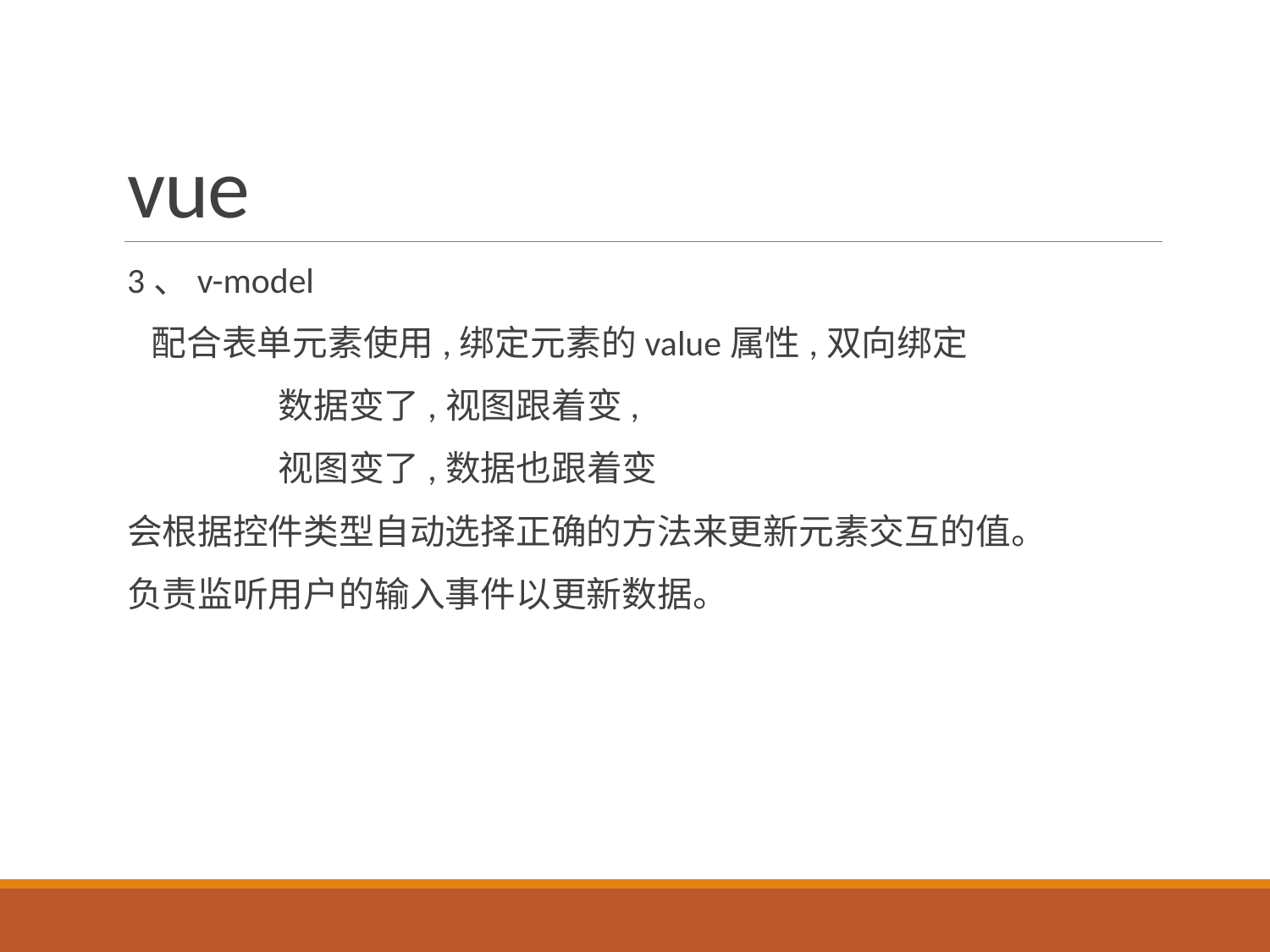

# vue
3、v-model
  配合表单元素使用,绑定元素的value属性,双向绑定
	  数据变了,视图跟着变,
	  视图变了,数据也跟着变
会根据控件类型自动选择正确的方法来更新元素交互的值。
负责监听用户的输入事件以更新数据。